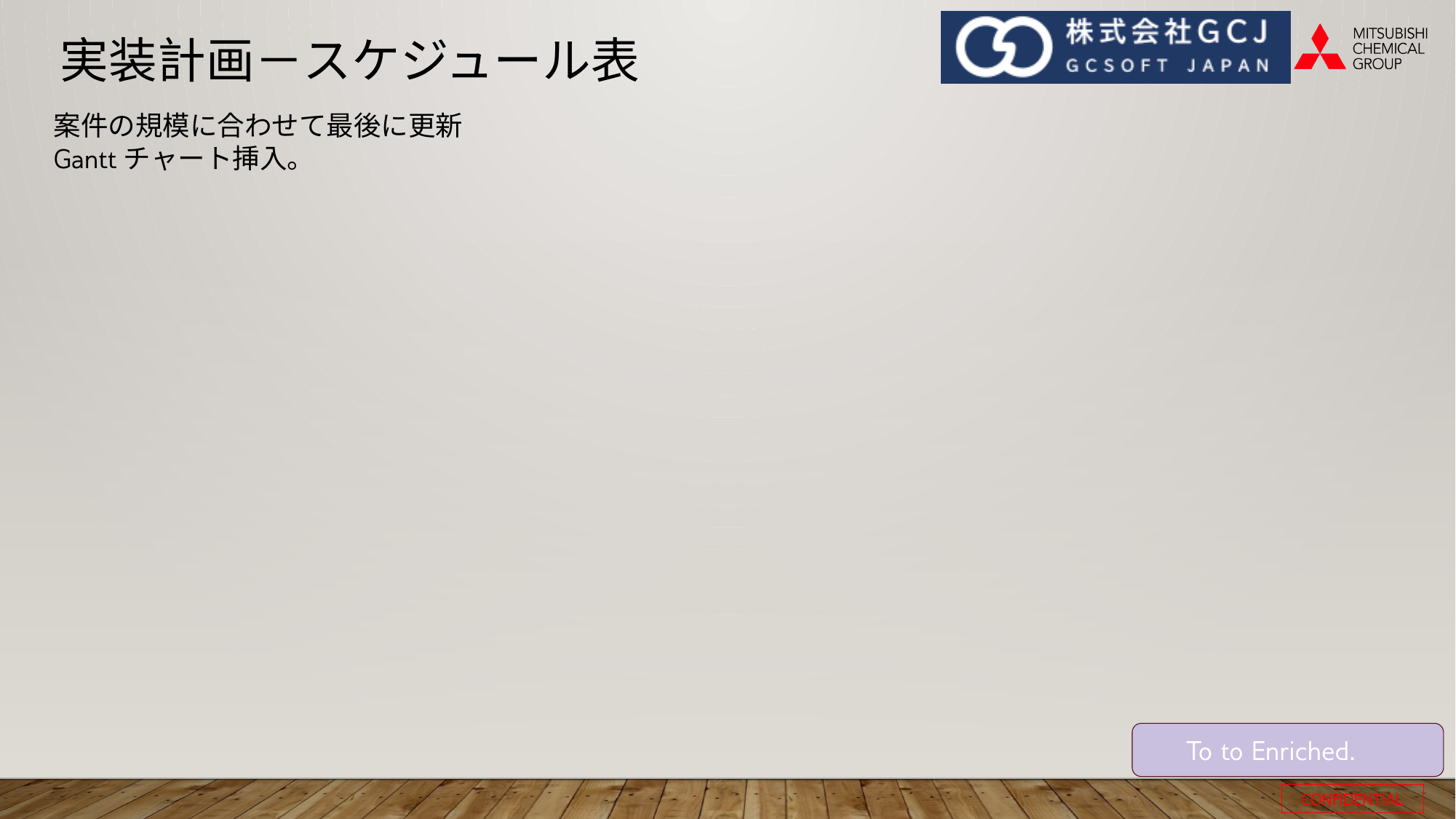

# 実装計画－スケジュール表
案件の規模に合わせて最後に更新
Ganttチャート挿入。

To to Enriched.